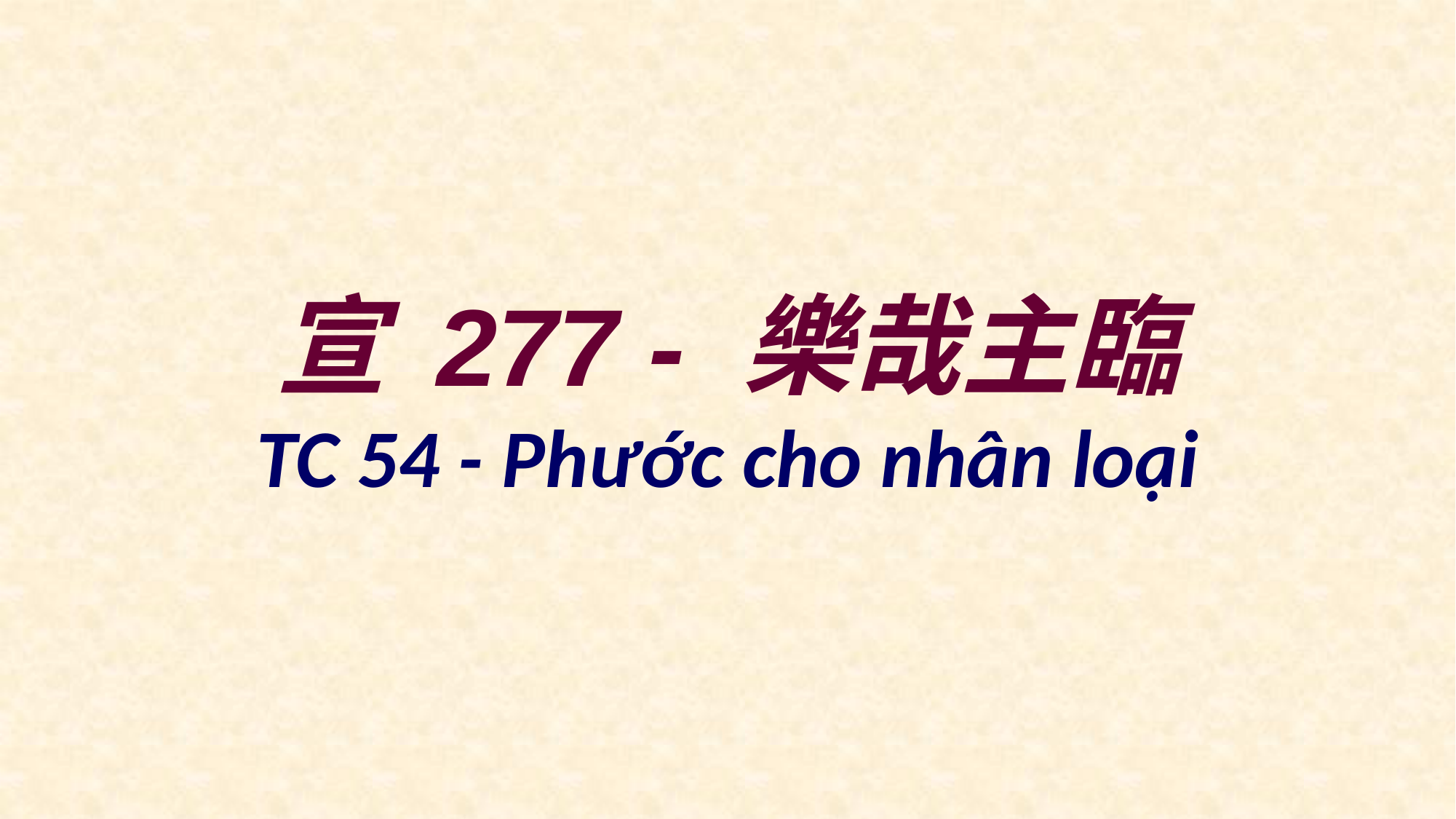

# 宣 277 - 樂哉主臨
TC 54 - Phước cho nhân loại